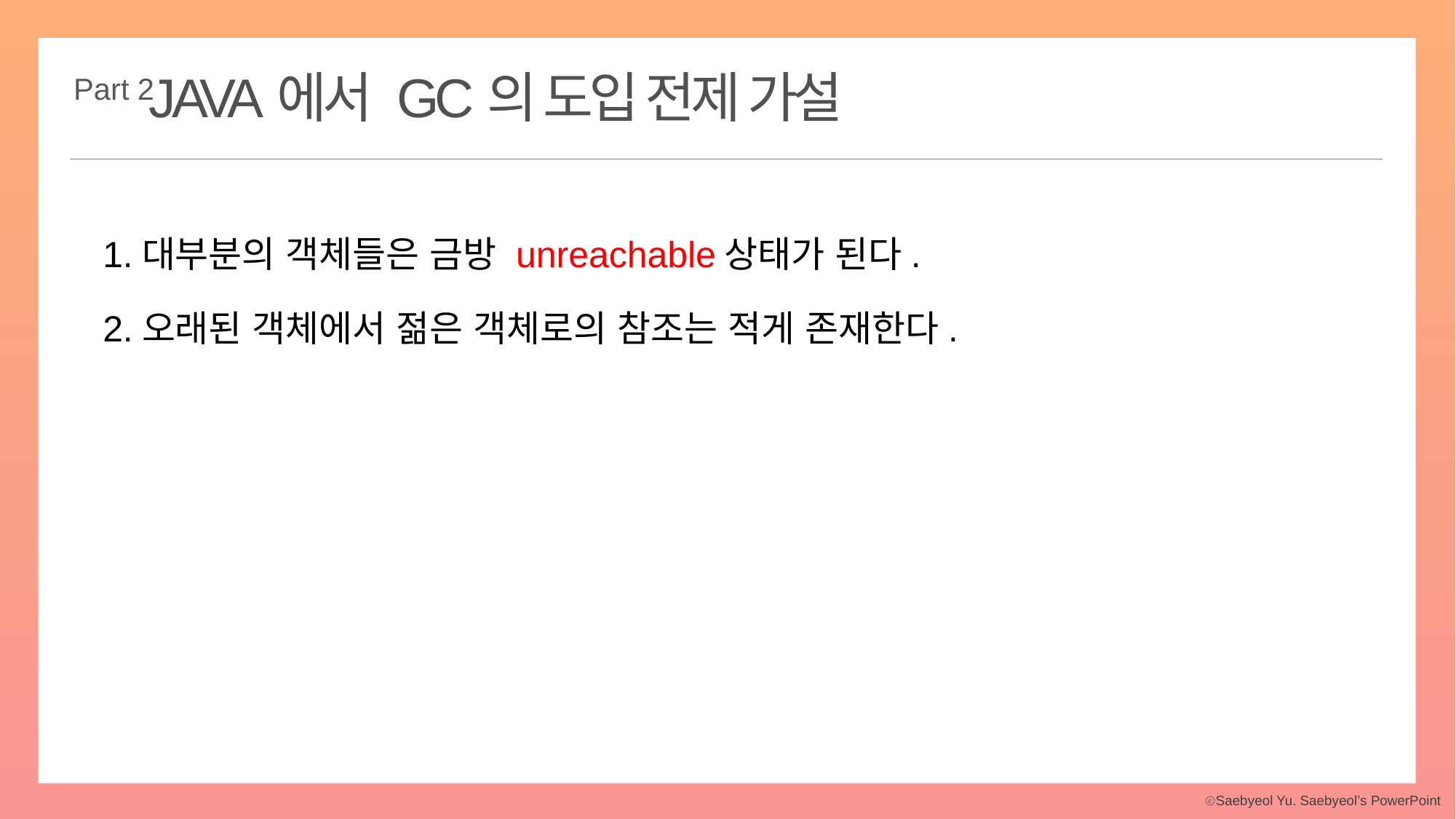

JAVA에서 GC의 도입 전제 가설
Part 2
1.대부분의 객체들은 금방 unreachable상태가 된다.
2.오래된 객체에서 젊은 객체로의 참조는 적게 존재한다.
3